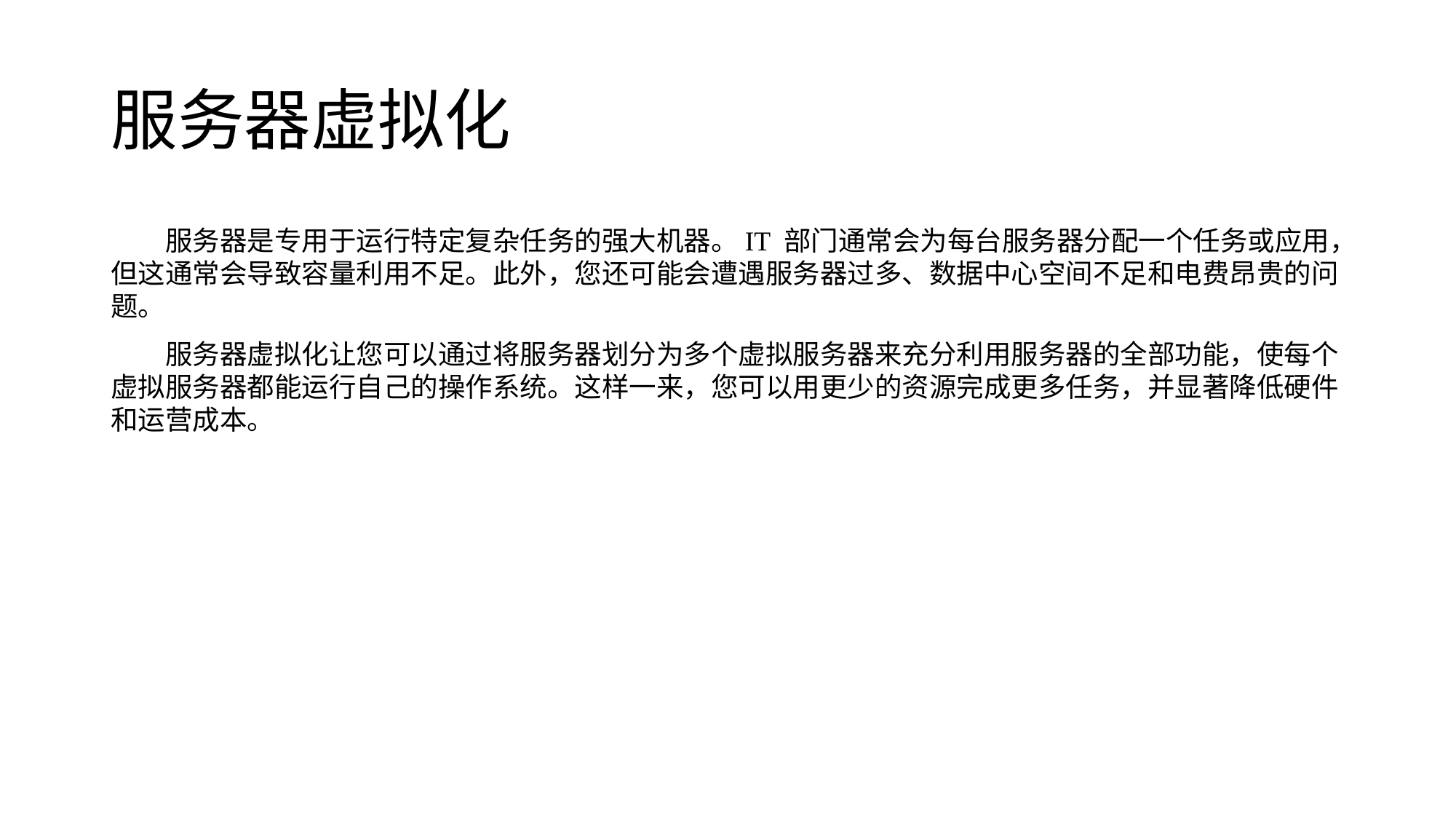

# 服务器虚拟化
服务器是专用于运行特定复杂任务的强大机器。IT 部门通常会为每台服务器分配一个任务或应用，但这通常会导致容量利用不足。此外，您还可能会遭遇服务器过多、数据中心空间不足和电费昂贵的问题。
服务器虚拟化让您可以通过将服务器划分为多个虚拟服务器来充分利用服务器的全部功能，使每个虚拟服务器都能运行自己的操作系统。这样一来，您可以用更少的资源完成更多任务，并显著降低硬件和运营成本。